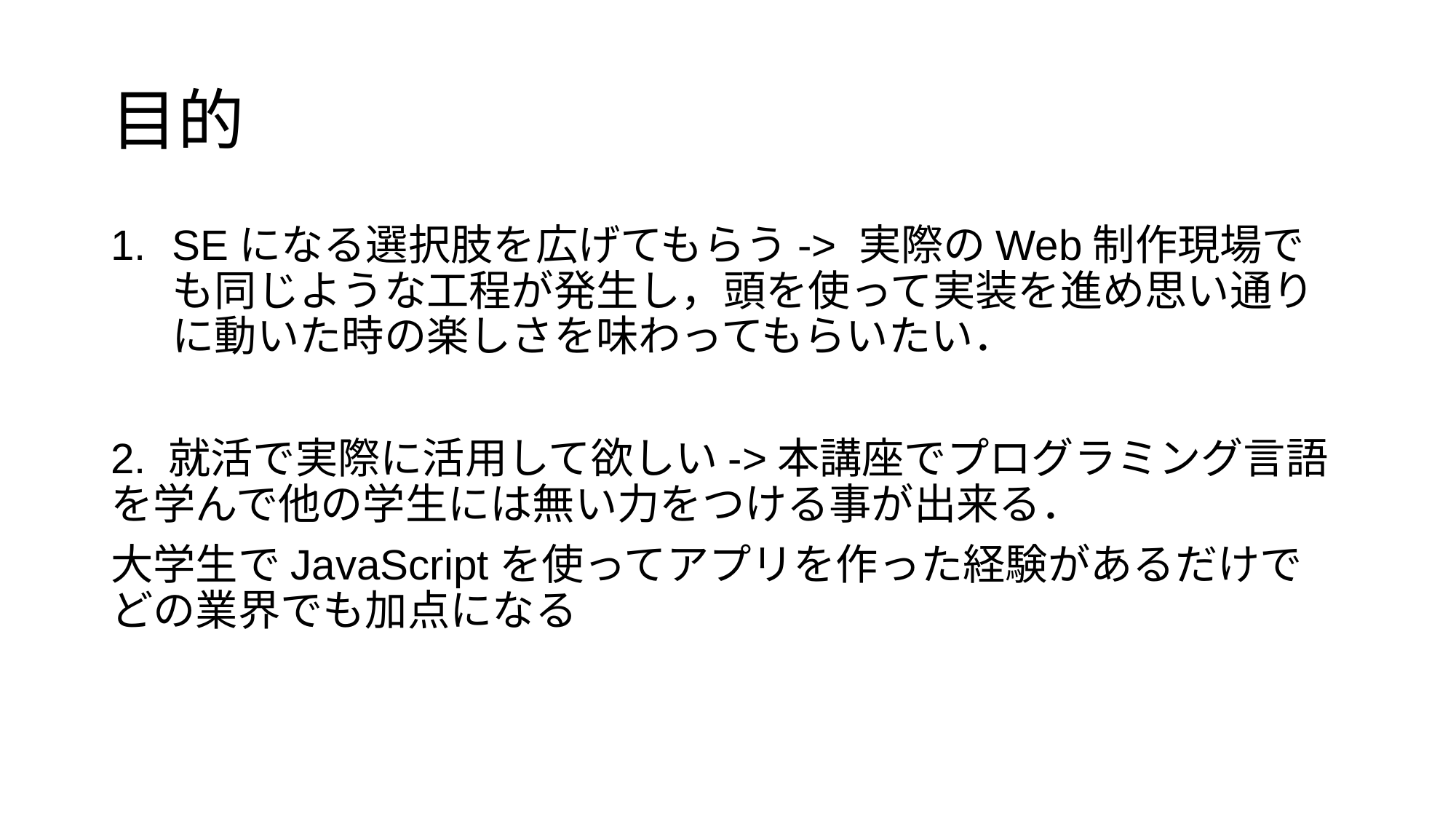

# 目的
SEになる選択肢を広げてもらう-> 実際のWeb制作現場でも同じような工程が発生し，頭を使って実装を進め思い通りに動いた時の楽しさを味わってもらいたい．

2. 就活で実際に活用して欲しい->本講座でプログラミング言語を学んで他の学生には無い力をつける事が出来る．
大学生でJavaScriptを使ってアプリを作った経験があるだけでどの業界でも加点になる